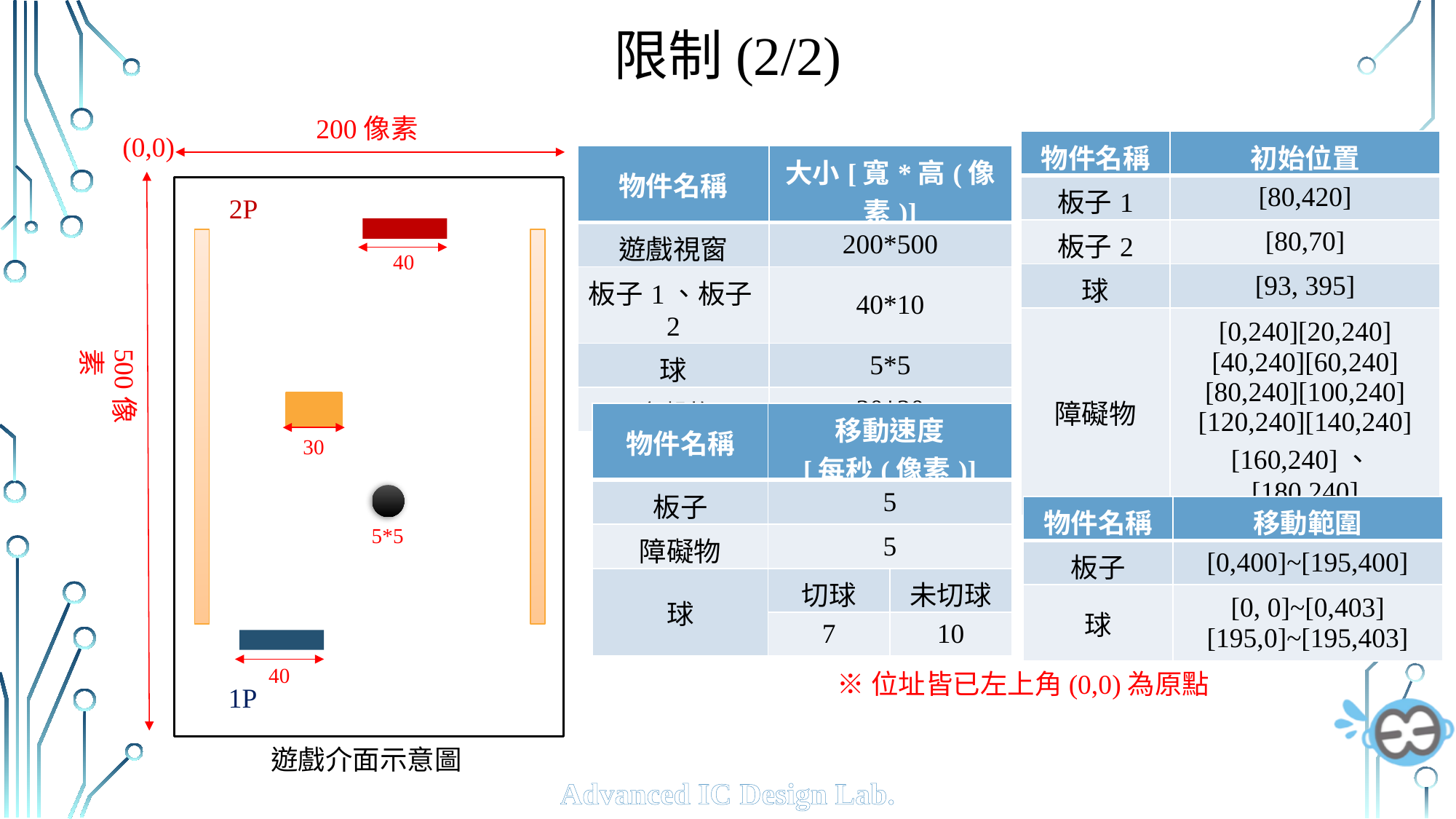

# 限制(2/2)
200像素
(0,0)
| 物件名稱 | 初始位置 |
| --- | --- |
| 板子1 | [80,420] |
| 板子2 | [80,70] |
| 球 | [93, 395] |
| 障礙物 | [0,240][20,240] [40,240][60,240] [80,240][100,240] [120,240][140,240] [160,240]、[180,240] |
| 物件名稱 | 大小[寬\*高(像素)] |
| --- | --- |
| 遊戲視窗 | 200\*500 |
| 板子1、板子2 | 40\*10 |
| 球 | 5\*5 |
| 障礙物 | 30\*20 |

2P

40
500像素

| 物件名稱 | 移動速度 [每秒(像素)] |  |
| --- | --- | --- |
| 板子 | 5 |  |
| 障礙物 | 5 |  |
| 球 | 切球 | 未切球 |
|  | 7 | 10 |
30

| 物件名稱 | 移動範圍 |
| --- | --- |
| 板子 | [0,400]~[195,400] |
| 球 | [0, 0]~[0,403] [195,0]~[195,403] |
5*5

40
※位址皆已左上角(0,0)為原點
1P
遊戲介面示意圖